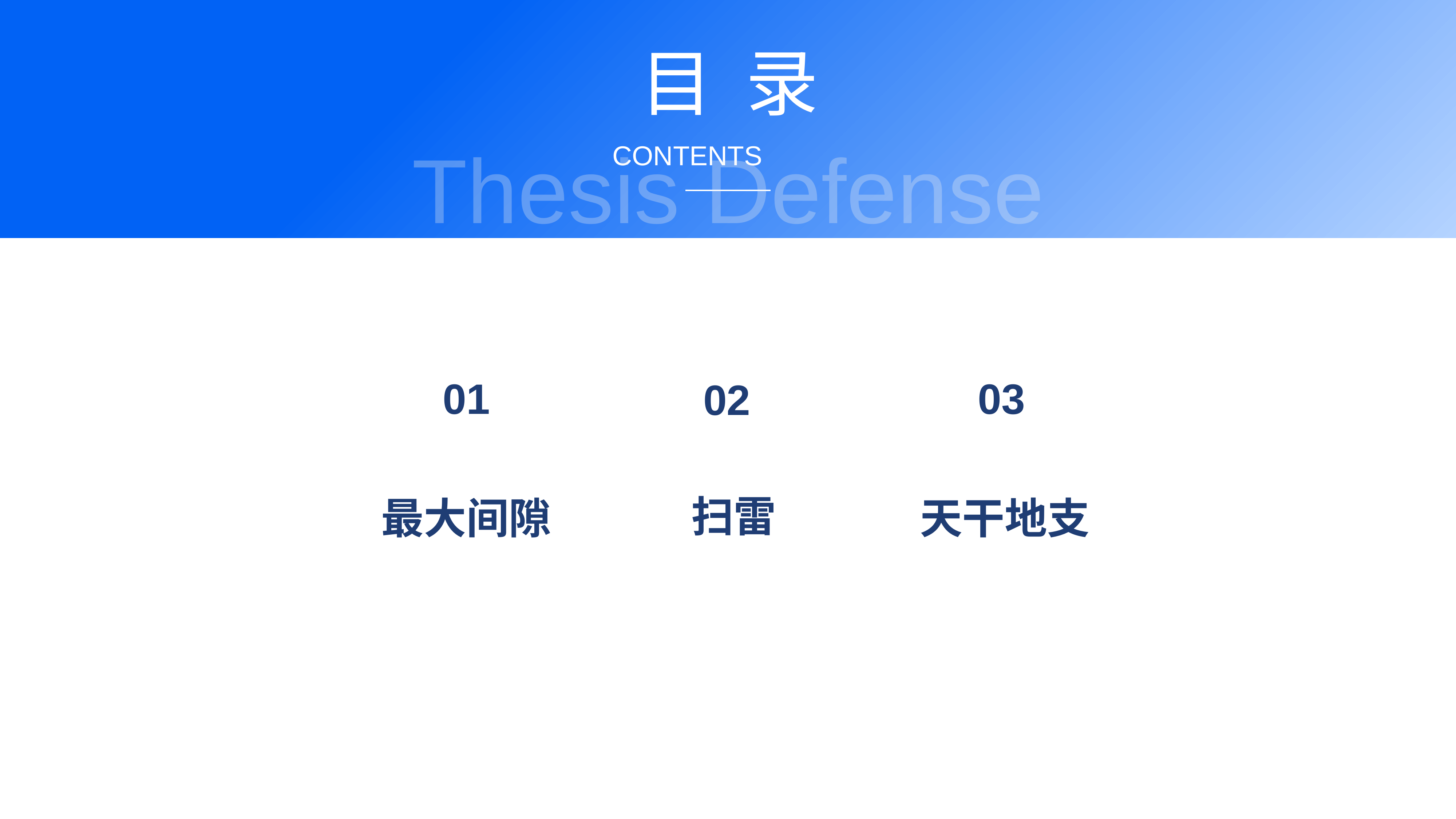

目  录
Thesis Defense
CONTENTS
01
03
02
扫雷
最大间隙
天干地支